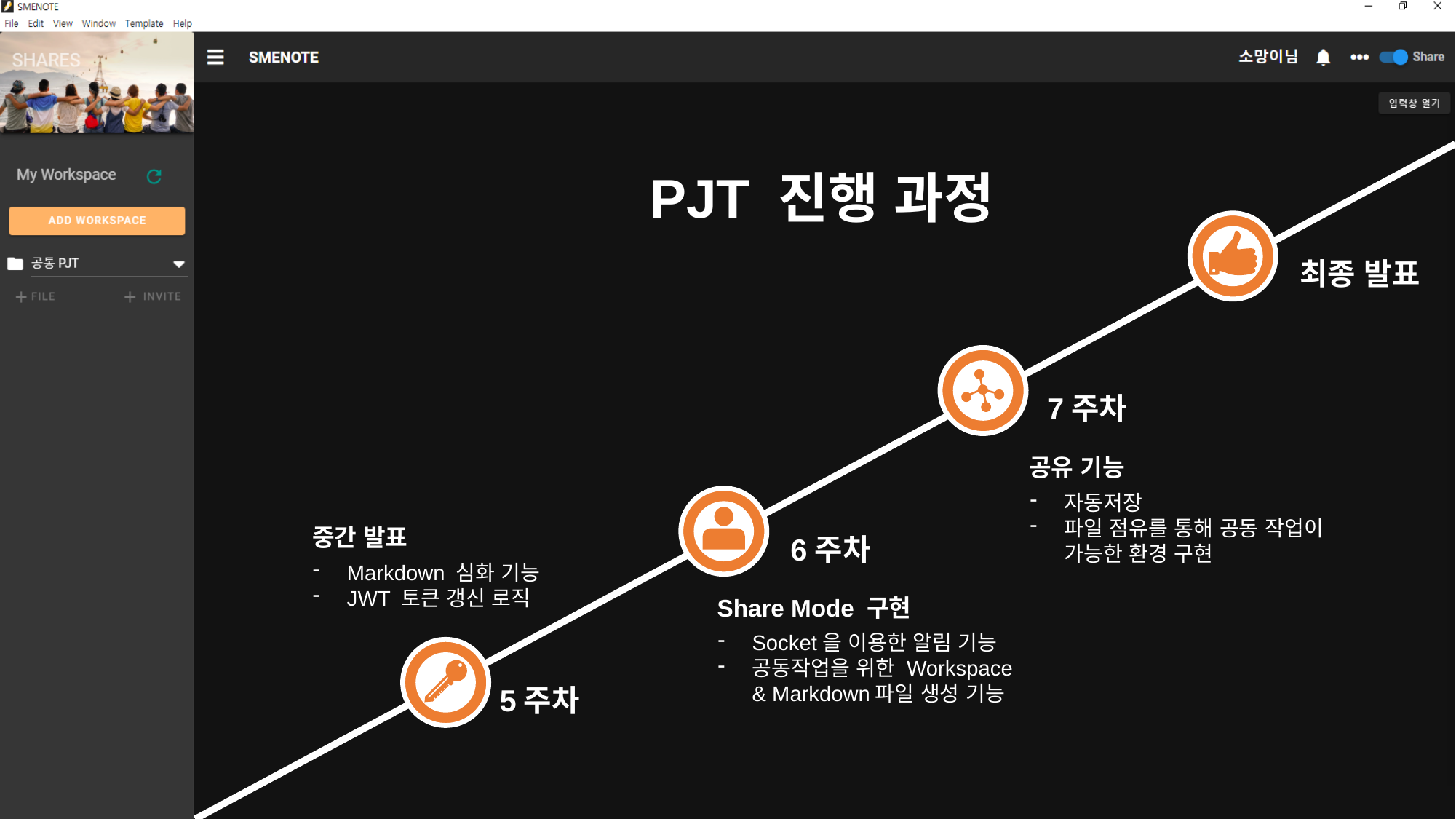

PJT 진행 과정

최종 발표

7주차
공유 기능
자동저장
파일 점유를 통해 공동 작업이 가능한 환경 구현

중간 발표
Markdown 심화 기능
JWT 토큰 갱신 로직
6주차
Share Mode 구현
Socket을 이용한 알림 기능
공동작업을 위한 Workspace & Markdown파일 생성 기능

5주차